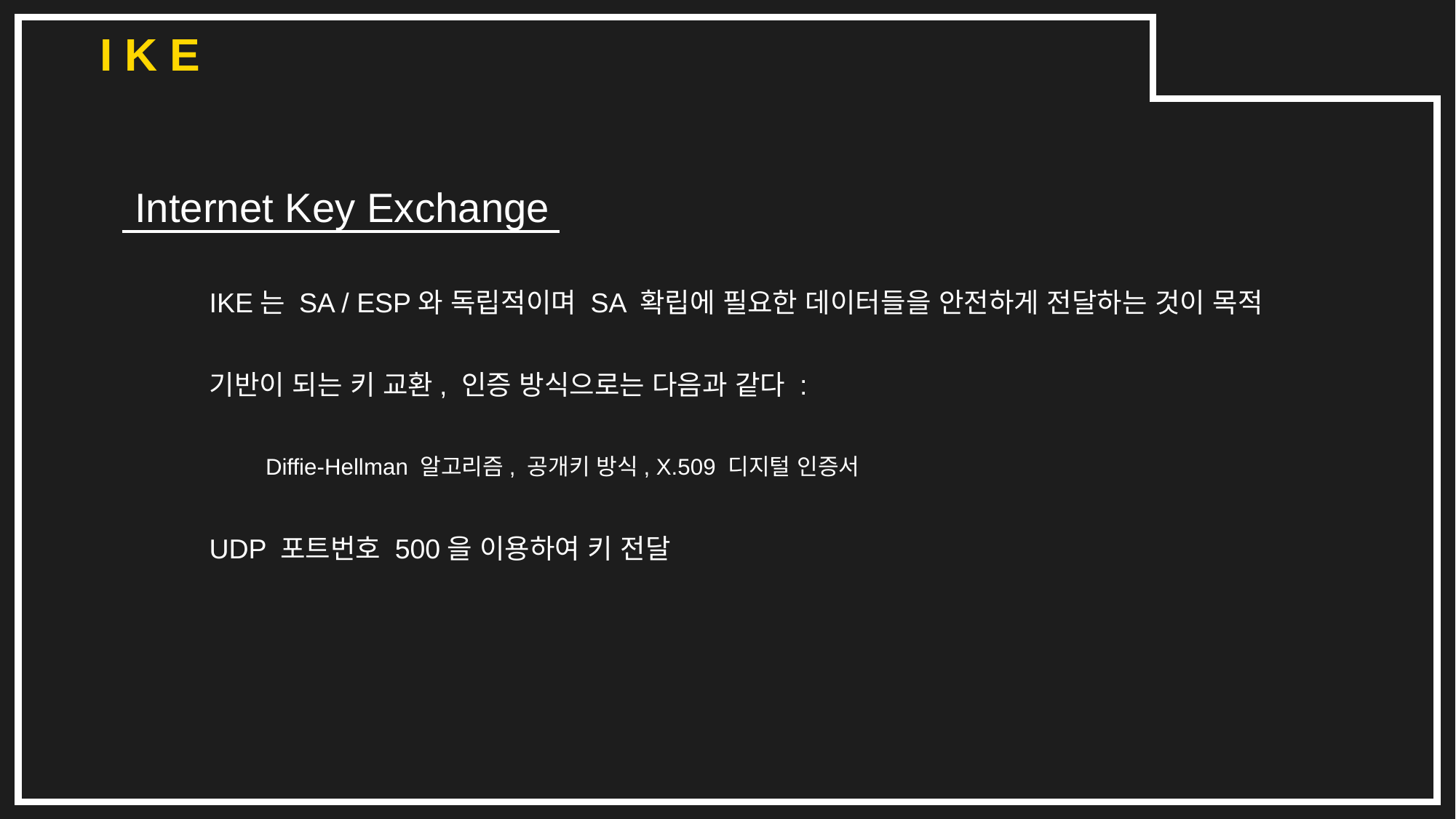

I K E
Internet Key Exchange
IKE는 SA / ESP와 독립적이며 SA 확립에 필요한 데이터들을 안전하게 전달하는 것이 목적
기반이 되는 키 교환, 인증 방식으로는 다음과 같다 :
Diffie-Hellman 알고리즘, 공개키 방식, X.509 디지털 인증서
UDP 포트번호 500을 이용하여 키 전달